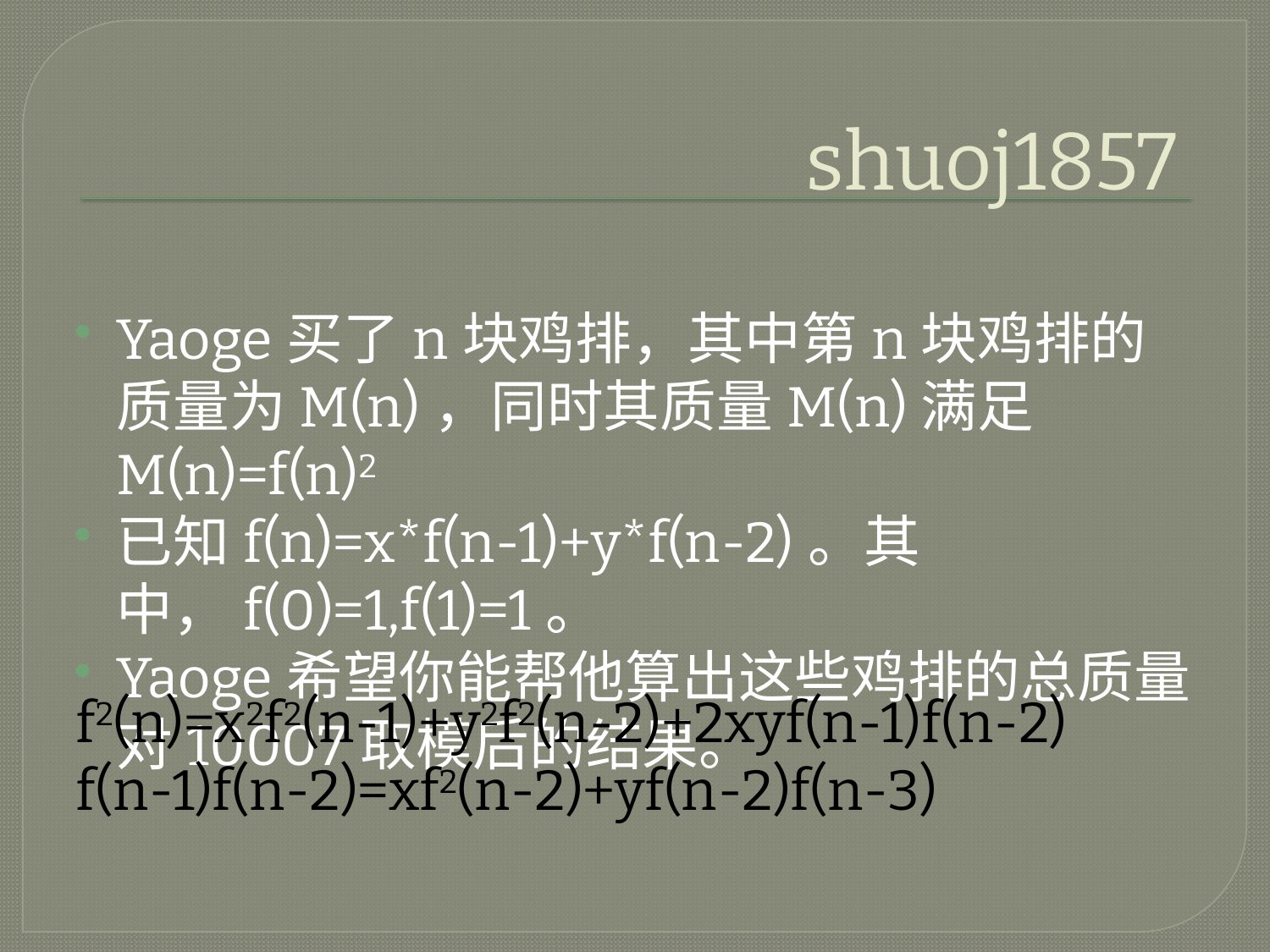

# shuoj1857

Yaoge买了n块鸡排，其中第n块鸡排的质量为M(n)，同时其质量M(n)满足M(n)=f(n)2
已知f(n)=x*f(n-1)+y*f(n-2)。其中，f(0)=1,f(1)=1。
Yaoge希望你能帮他算出这些鸡排的总质量对10007取模后的结果。
f2(n)=x2f2(n-1)+y2f2(n-2)+2xyf(n-1)f(n-2)
f(n-1)f(n-2)=xf2(n-2)+yf(n-2)f(n-3)